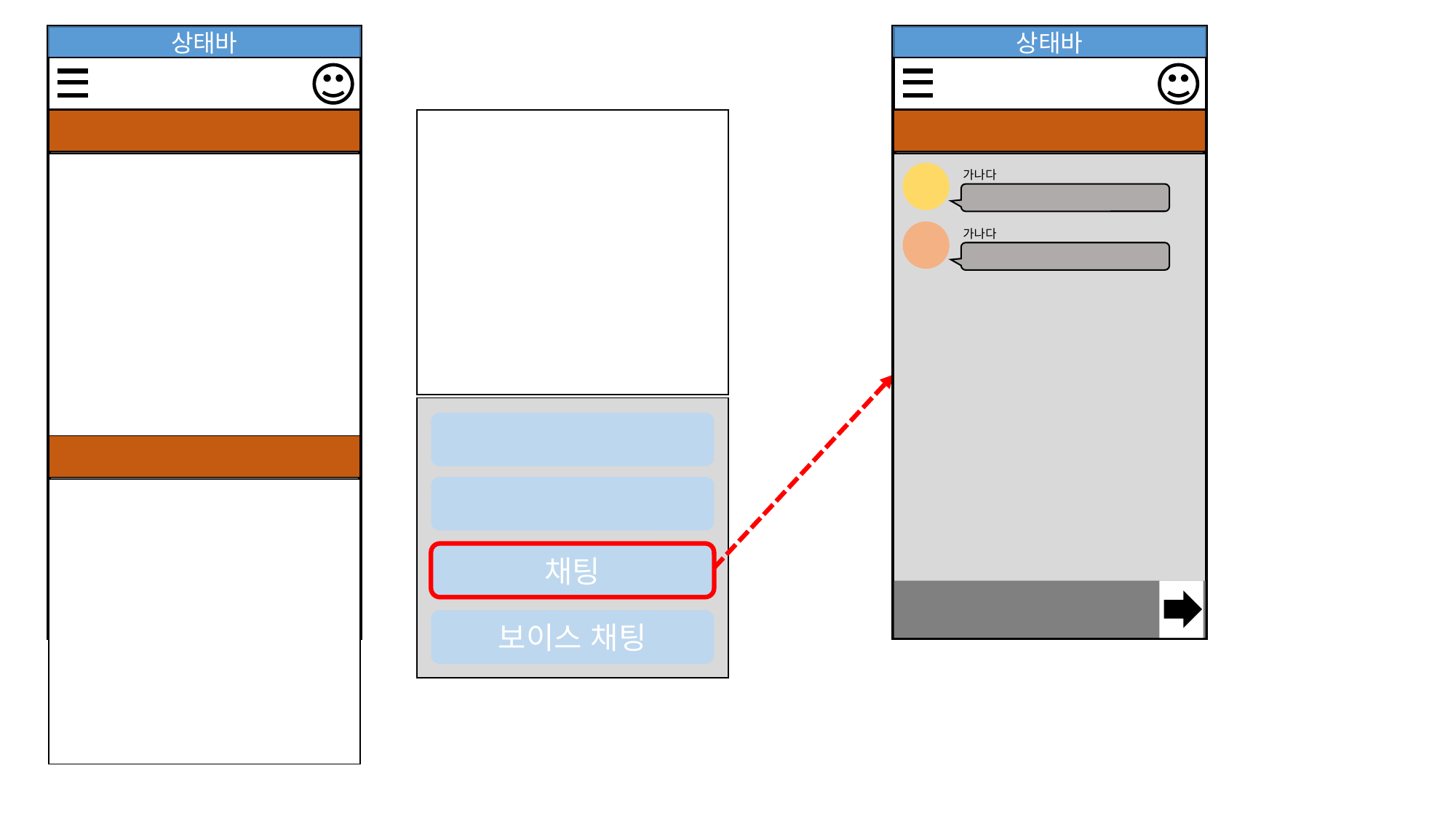

상태바

상태바

|  |
| --- |
|  |
| --- |
|  |
| --- |
|  |
| --- |
|  |
| --- |
가나다

가나다

|  |
| --- |

|  |
| --- |

|  |
| --- |
채팅

보이스 채팅